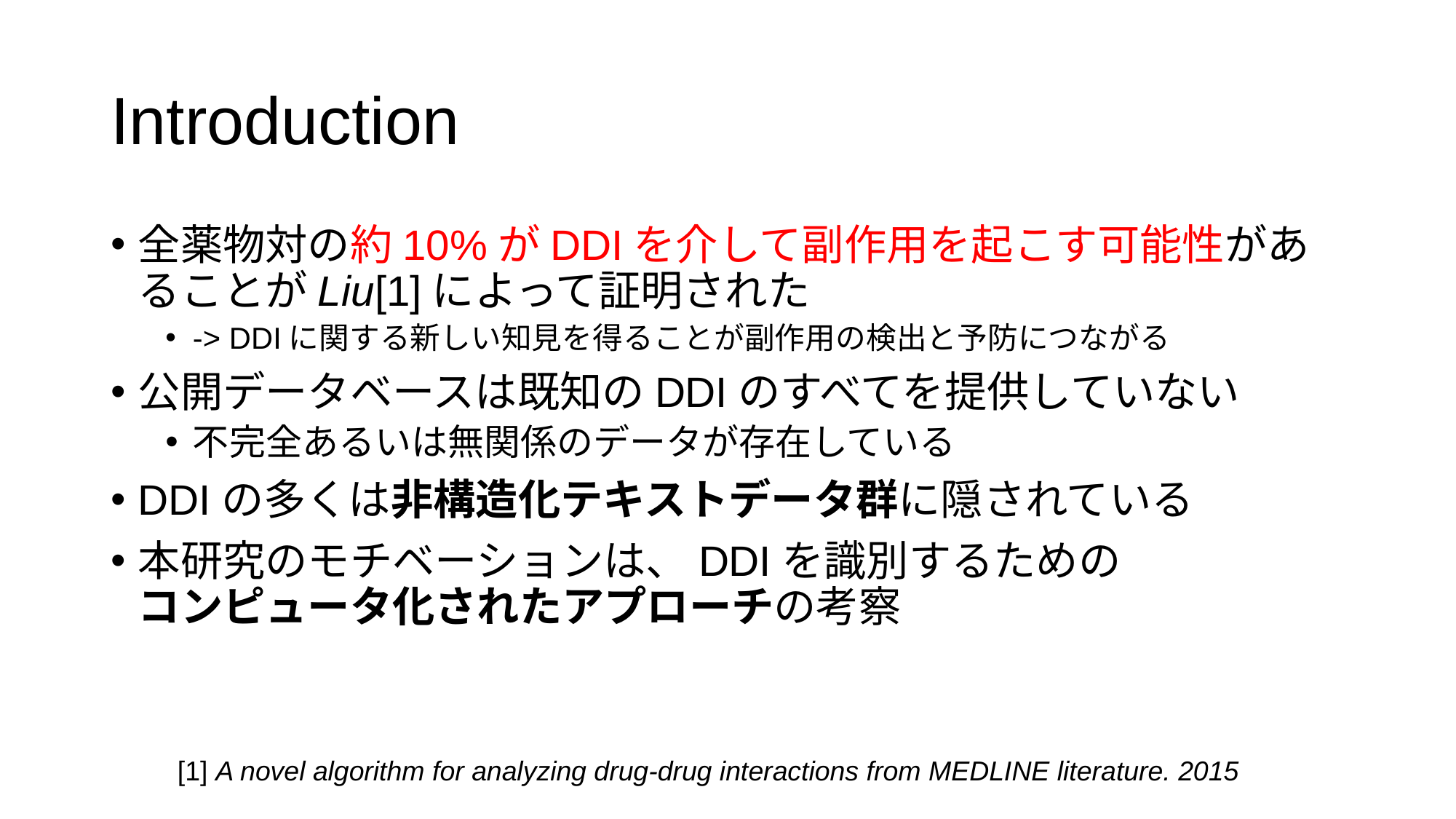

# Introduction
全薬物対の約10%がDDIを介して副作用を起こす可能性があることがLiu[1]によって証明された
-> DDIに関する新しい知見を得ることが副作用の検出と予防につながる
公開データベースは既知のDDIのすべてを提供していない
不完全あるいは無関係のデータが存在している
DDIの多くは非構造化テキストデータ群に隠されている
本研究のモチベーションは、DDIを識別するための
コンピュータ化されたアプローチの考察
[1] A novel algorithm for analyzing drug-drug interactions from MEDLINE literature. 2015